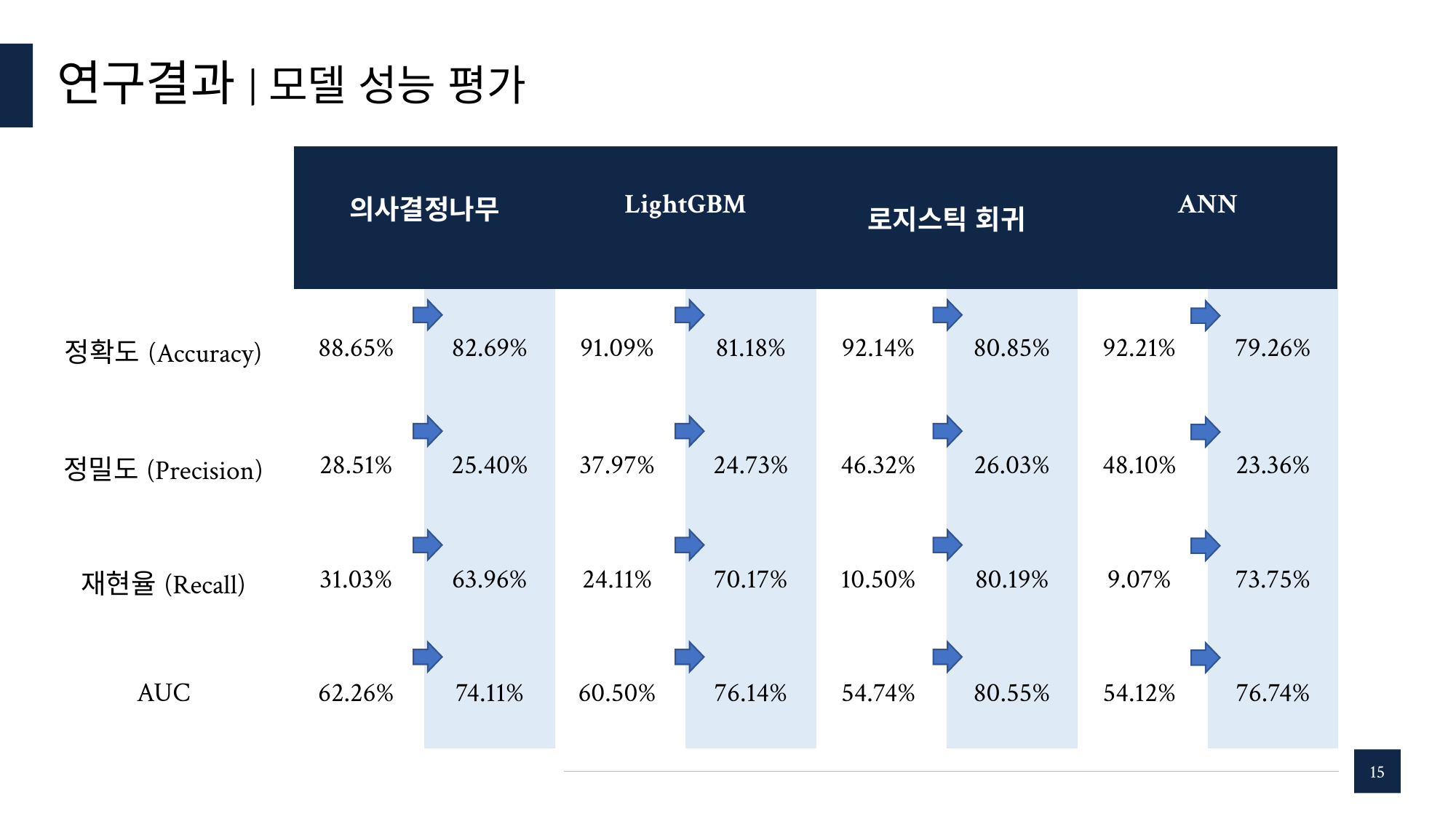

# 연구결과|모델 성능 평가
|  | 의사결정나무 |  | LightGBM |  | 로지스틱 회귀 |  | ANN |  |
| --- | --- | --- | --- | --- | --- | --- | --- | --- |
|  |  |  |  |  |  |  |  |  |
| 정확도(Accuracy) | 88.65% | 82.69% | 91.09% | 81.18% | 92.14% | 80.85% | 92.21% | 79.26% |
| 정밀도(Precision) | 28.51% | 25.40% | 37.97% | 24.73% | 46.32% | 26.03% | 48.10% | 23.36% |
| 재현율(Recall) | 31.03% | 63.96% | 24.11% | 70.17% | 10.50% | 80.19% | 9.07% | 73.75% |
| AUC | 62.26% | 74.11% | 60.50% | 76.14% | 54.74% | 80.55% | 54.12% | 76.74% |

15